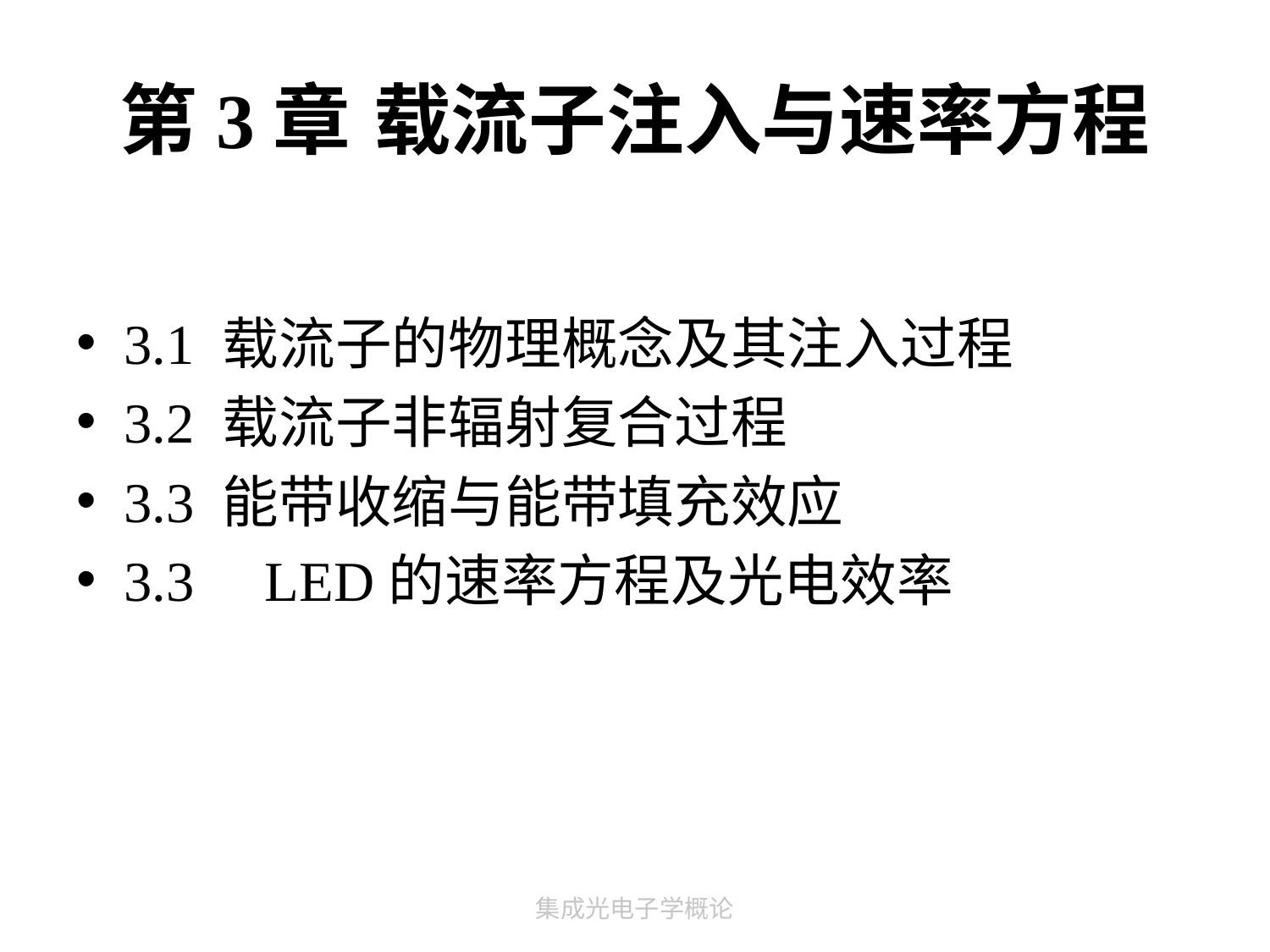

# 第3章	载流子注入与速率方程

3.1 载流子的物理概念及其注入过程
3.2 载流子非辐射复合过程
3.3 能带收缩与能带填充效应
3.3	 LED的速率方程及光电效率
集成光电子学概论
2